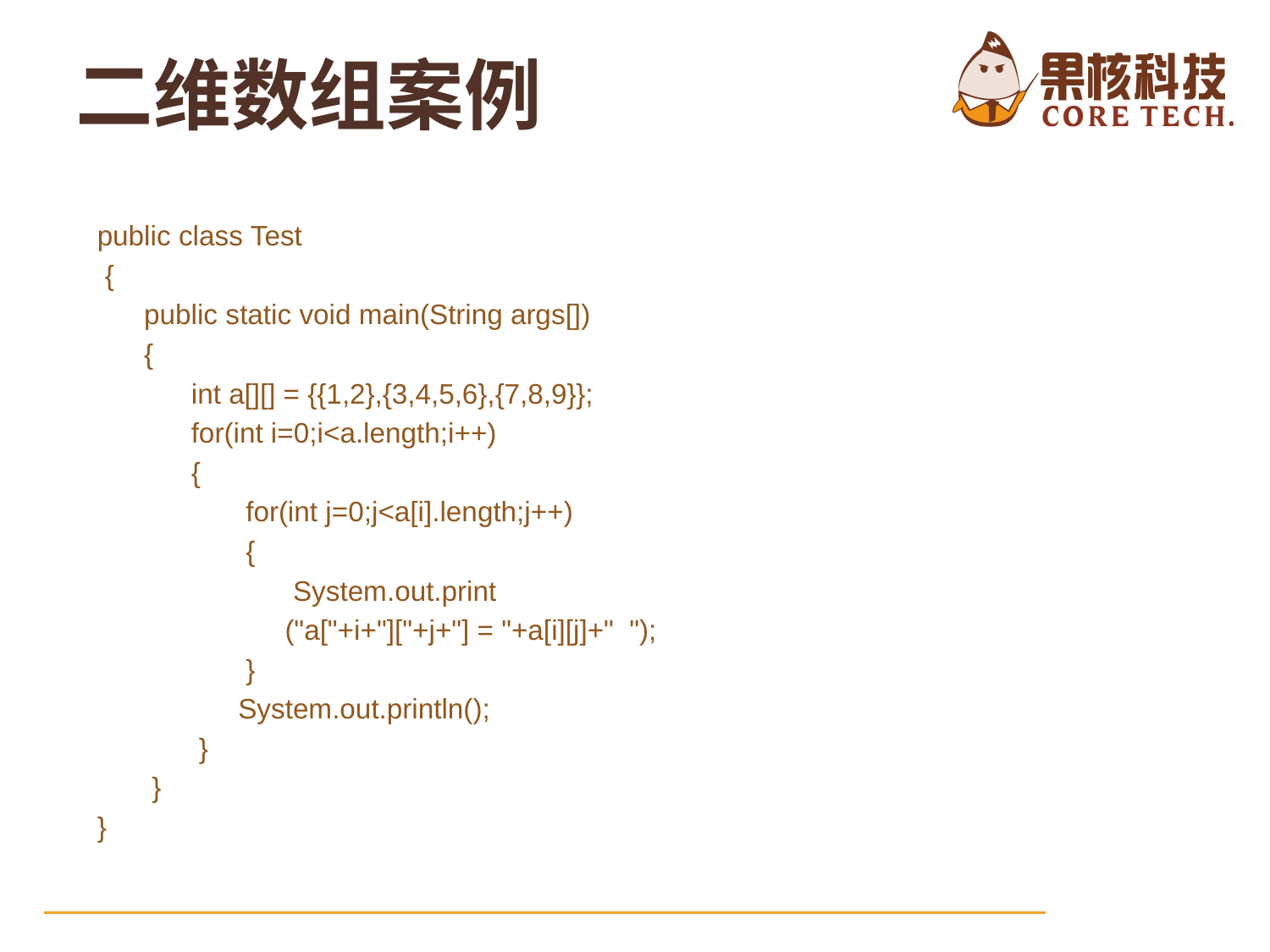

二维数组案例
public class Test
 {
      public static void main(String args[])
      {
            int a[][] = {{1,2},{3,4,5,6},{7,8,9}};
            for(int i=0;i<a.length;i++)
            {
                   for(int j=0;j<a[i].length;j++)
                   {
                         System.out.print
                        ("a["+i+"]["+j+"] = "+a[i][j]+"  ");
                   }
                  System.out.println();
             }
       }
}